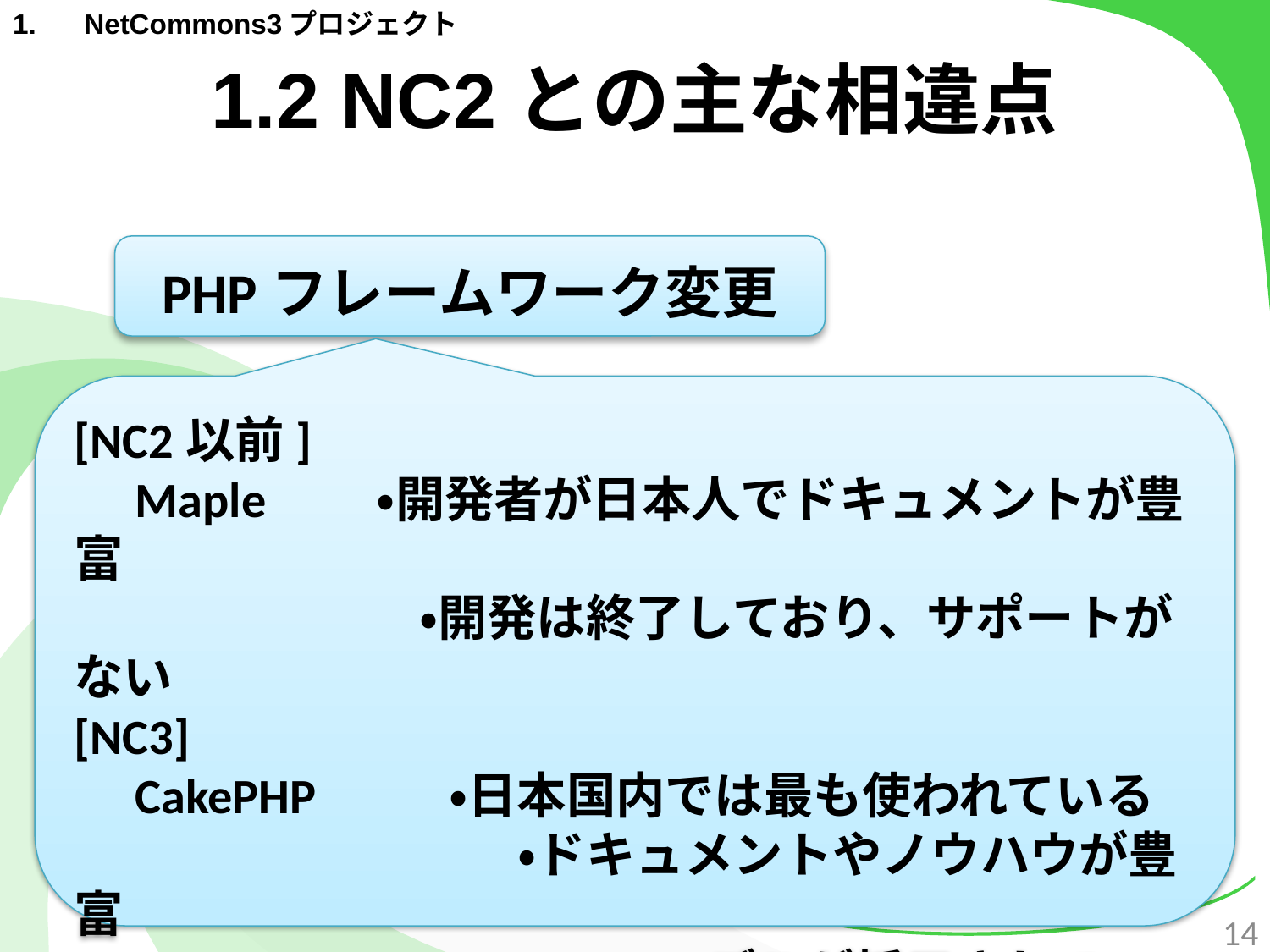

NetCommons3プロジェクト
# 1.2 NC2との主な相違点
PHPフレームワーク変更
[NC2以前]
　Maple　　・開発者が日本人でドキュメントが豊富
　　　　　　　・開発は終了しており、サポートがない
[NC3]
　CakePHP　　  ・日本国内では最も使われている
　　　　　　　　　・ドキュメントやノウハウが豊富
　　　　　　　　　・MVCモデルが採用されている
　　　　　　　　　・現在も盛んに開発が行われている
Javascriptフレームワーク採用
CSSフレームワーク採用
CIツール採用
14